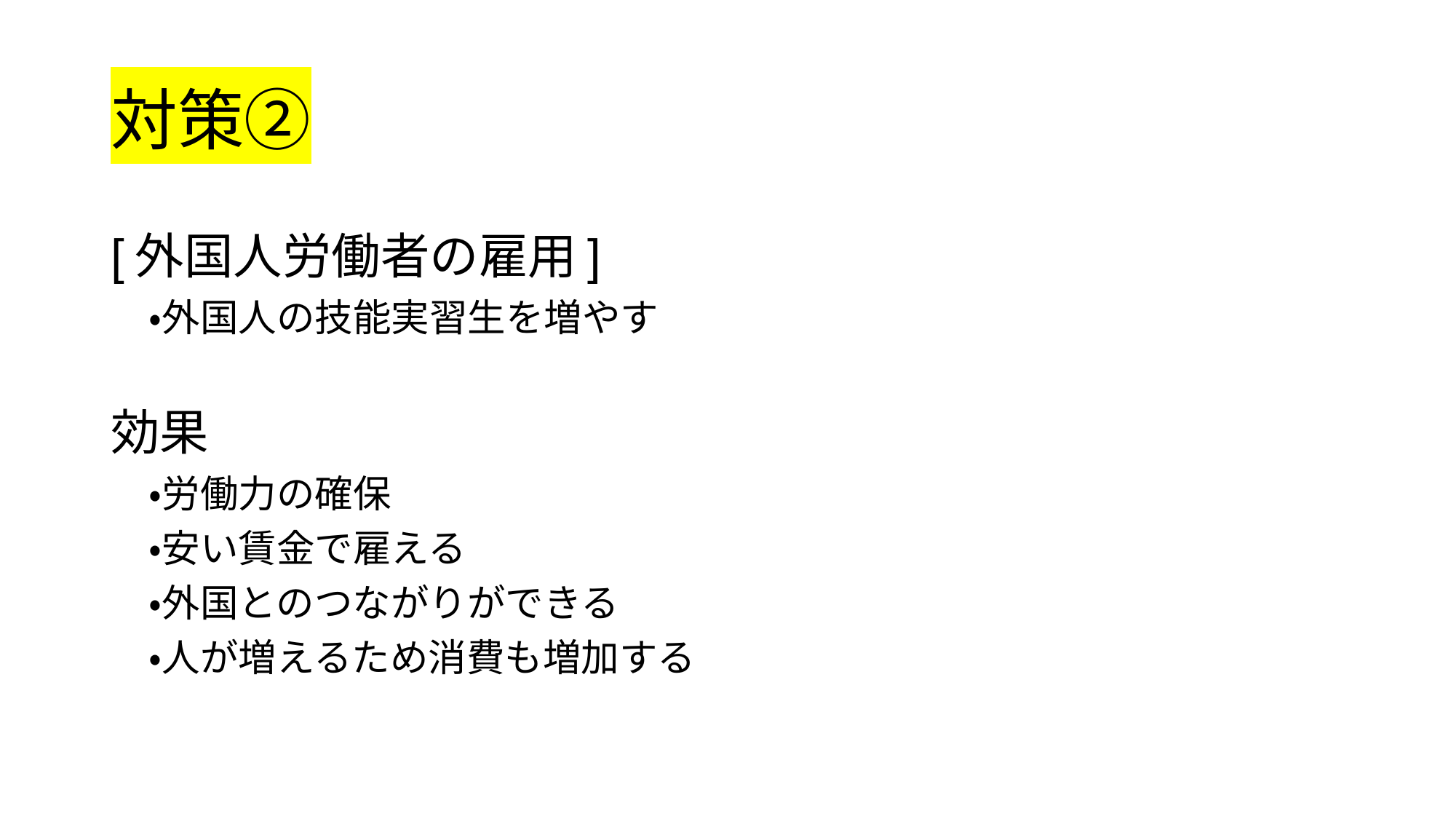

# 対策②
[外国人労働者の雇用]
　・外国人の技能実習生を増やす

効果
　・労働力の確保
　・安い賃金で雇える
　・外国とのつながりができる
　・人が増えるため消費も増加する